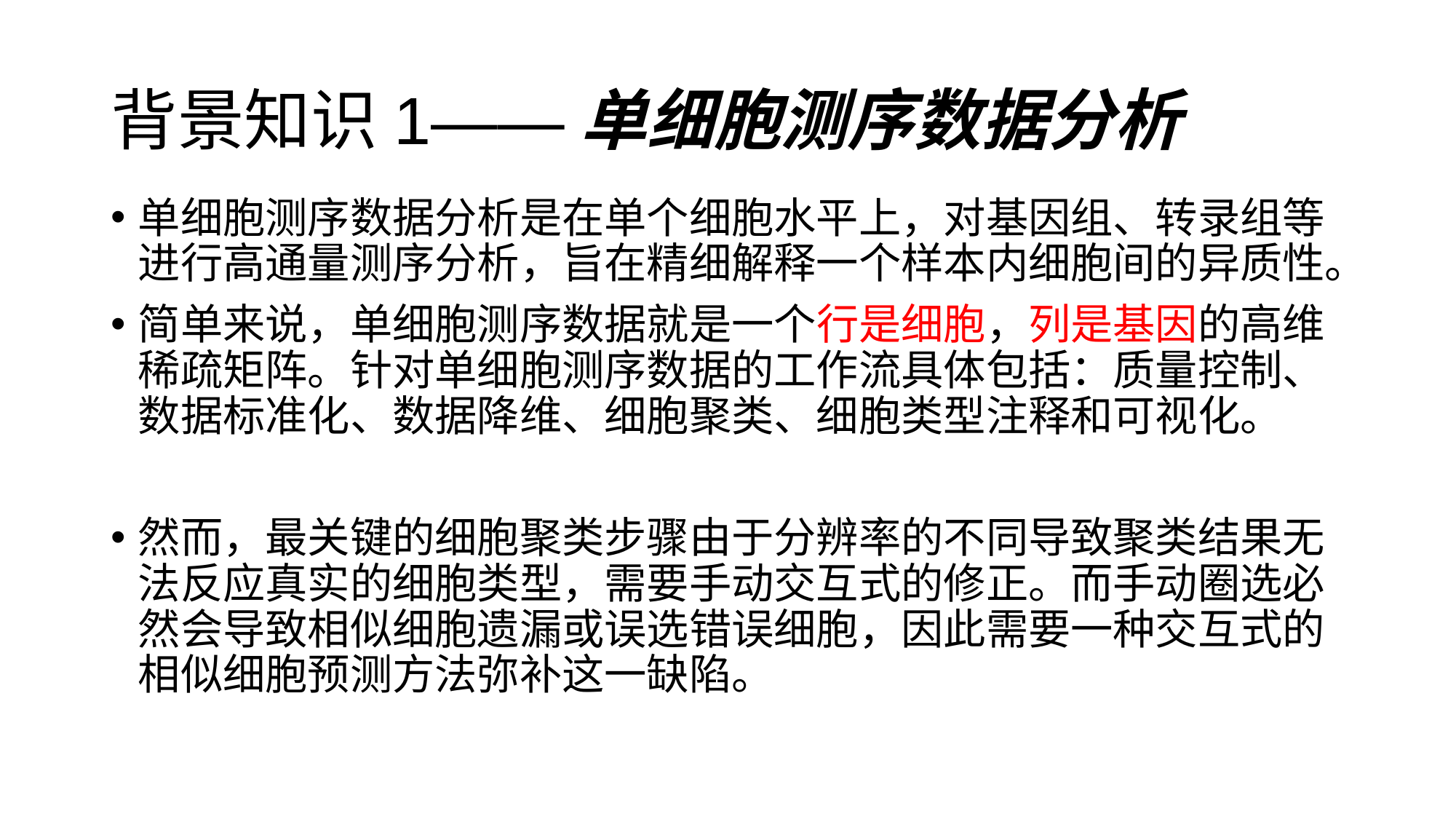

# 背景知识1——单细胞测序数据分析
单细胞测序数据分析是在单个细胞水平上，对基因组、转录组等进行高通量测序分析，旨在精细解释一个样本内细胞间的异质性。
简单来说，单细胞测序数据就是一个行是细胞，列是基因的高维稀疏矩阵。针对单细胞测序数据的工作流具体包括：质量控制、数据标准化、数据降维、细胞聚类、细胞类型注释和可视化。

然而，最关键的细胞聚类步骤由于分辨率的不同导致聚类结果无法反应真实的细胞类型，需要手动交互式的修正。而手动圈选必然会导致相似细胞遗漏或误选错误细胞，因此需要一种交互式的相似细胞预测方法弥补这一缺陷。